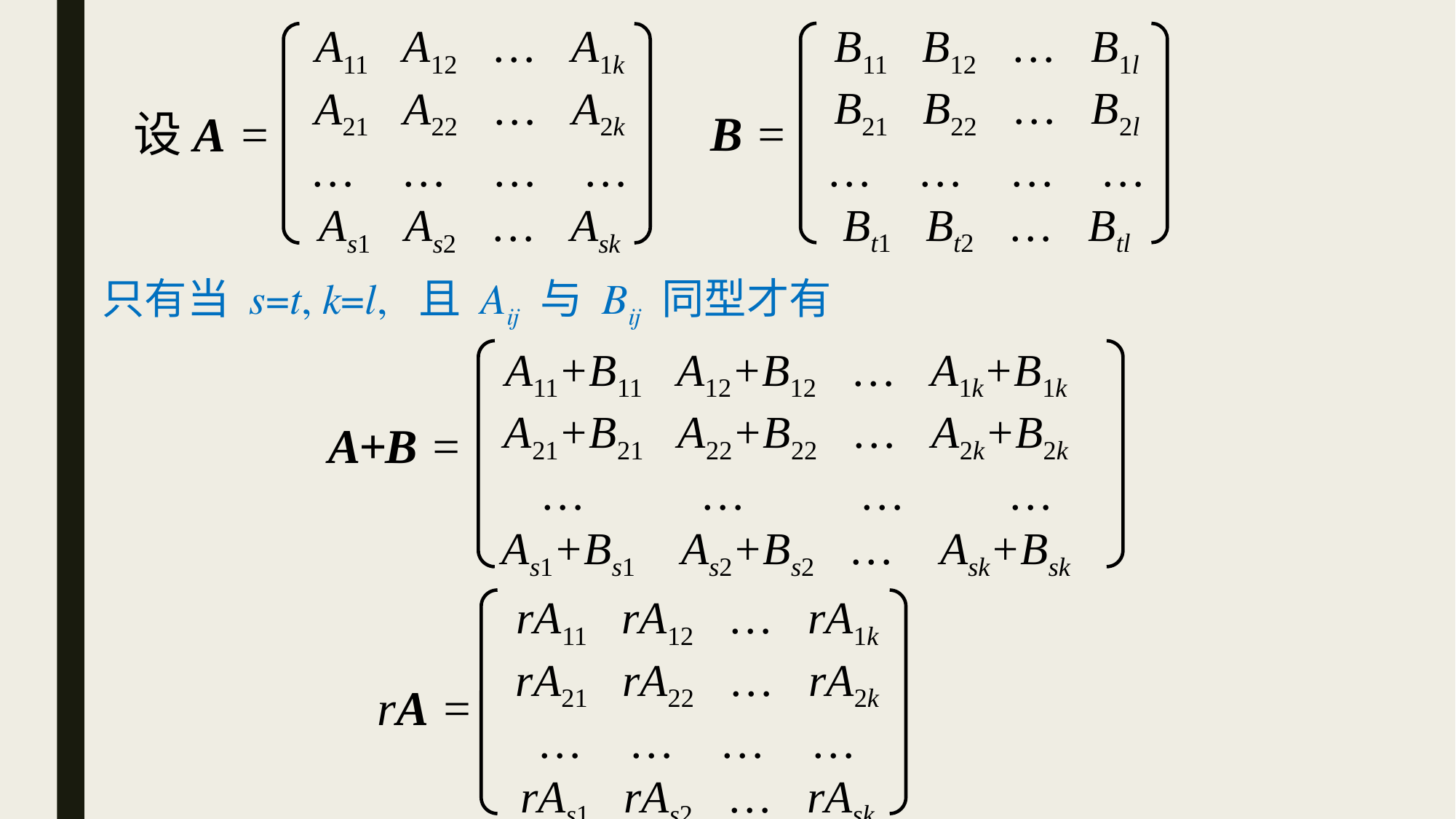

B11   B12   …   B1l
B21   B22   …   B2l
…    …    …    …
Bt1   Bt2   …   Btl
A11   A12   …   A1k
A21   A22   …   A2k
…    …    …    …
As1   As2   …   Ask

B =
A =
设
只有当 s=t, k=l,  且 Aij 与 Bij 同型才有
A11+B11   A12+B12   …   A1k+B1k
A21+B21   A22+B22   …   A2k+B2k
 …          …          …         …
As1+Bs1    As2+Bs2   …    Ask+Bsk

A+B =
rA11   rA12   …   rA1k
rA21   rA22   …   rA2k
…    …    …    …
rAs1   rAs2   …   rAsk

rA =